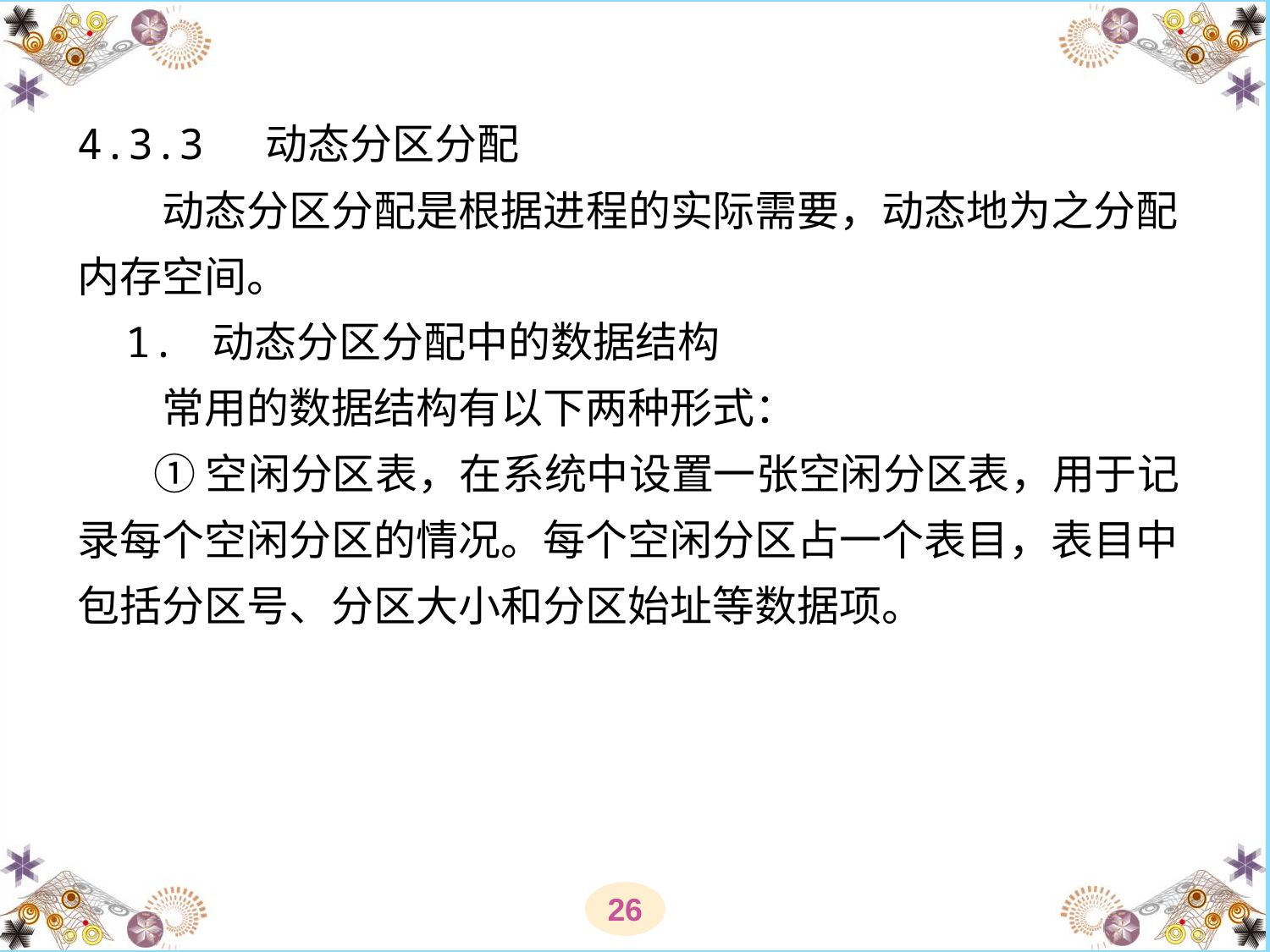

# 4.3.3  动态分区分配 　　动态分区分配是根据进程的实际需要，动态地为之分配内存空间。 1. 动态分区分配中的数据结构 　　常用的数据结构有以下两种形式： ① 空闲分区表，在系统中设置一张空闲分区表，用于记录每个空闲分区的情况。每个空闲分区占一个表目，表目中包括分区号、分区大小和分区始址等数据项。